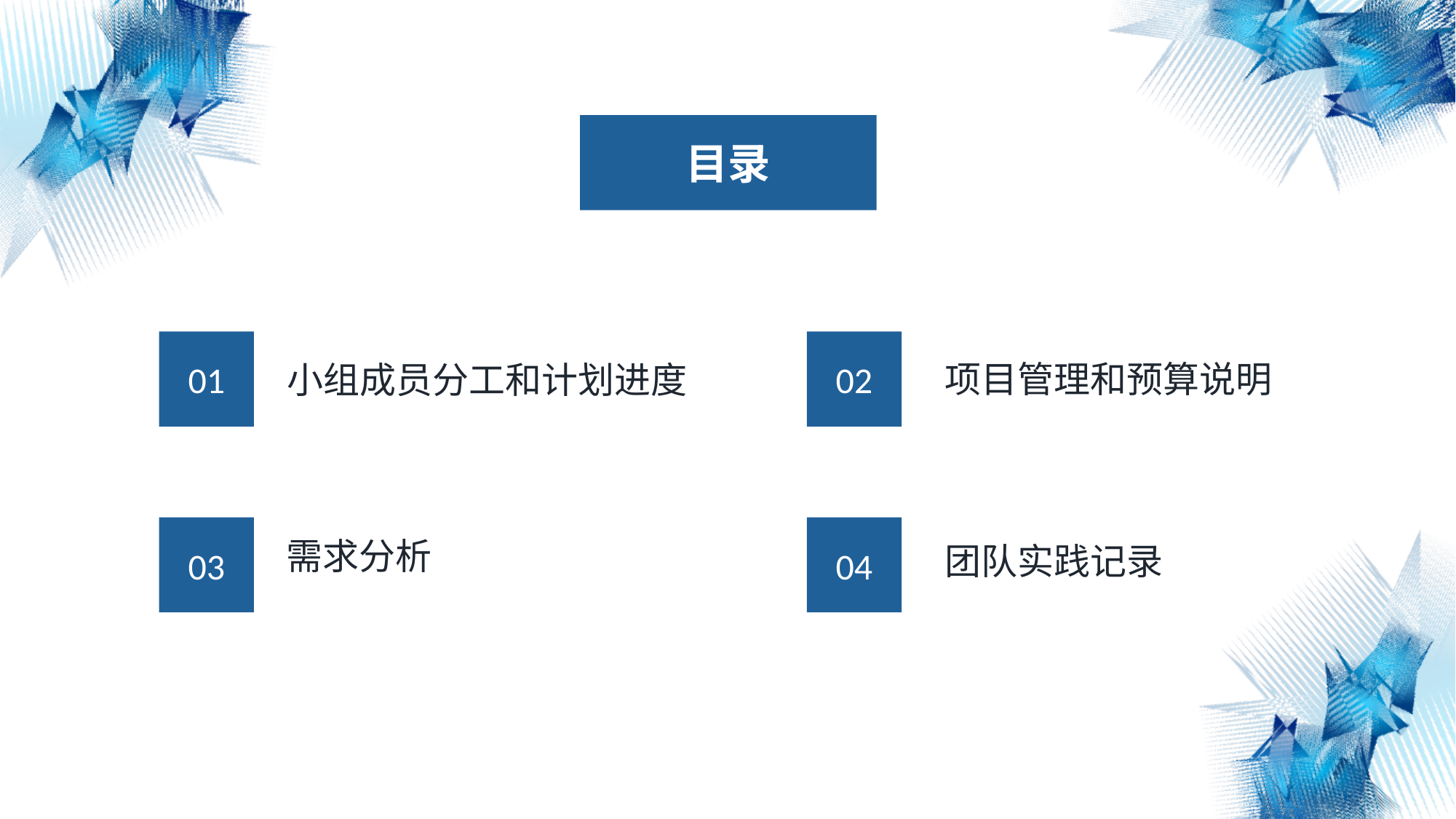

目录
01
02
项目管理和预算说明
小组成员分工和计划进度
03
04
需求分析
团队实践记录